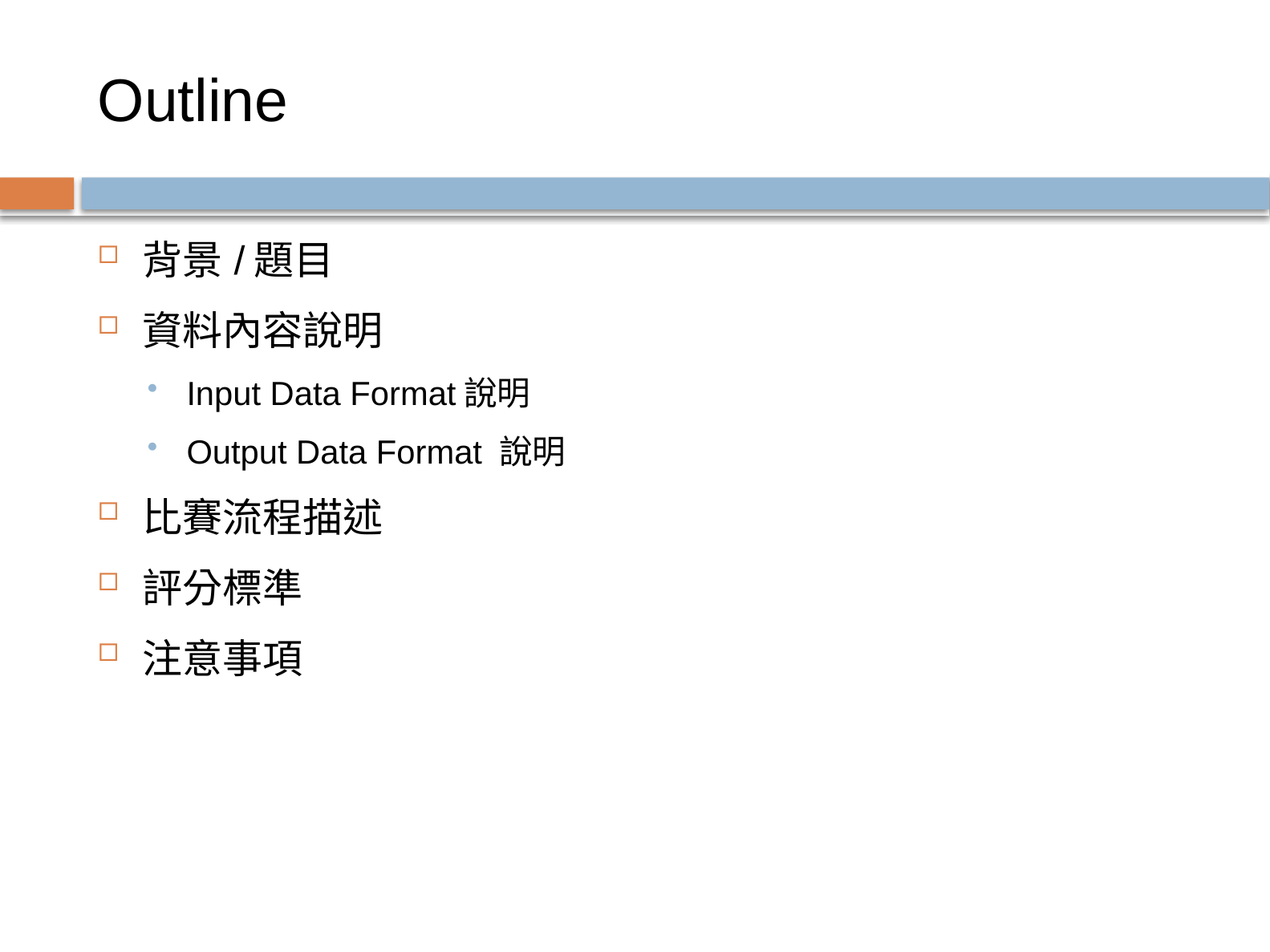

# Outline
背景/題目
資料內容說明
Input Data Format說明
Output Data Format 說明
比賽流程描述
評分標準
注意事項